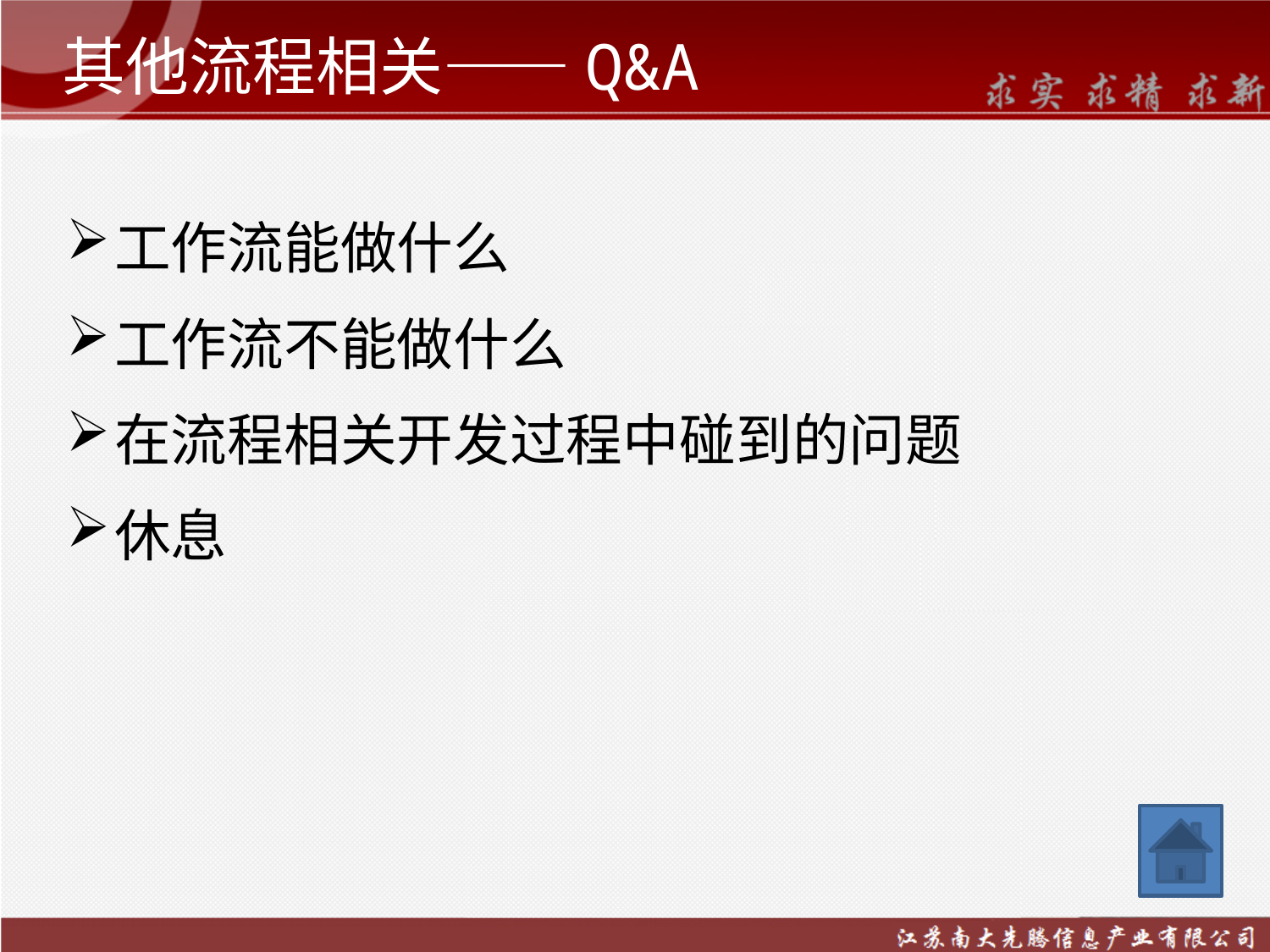

# 其他流程相关——Q&A
工作流能做什么
工作流不能做什么
在流程相关开发过程中碰到的问题
休息